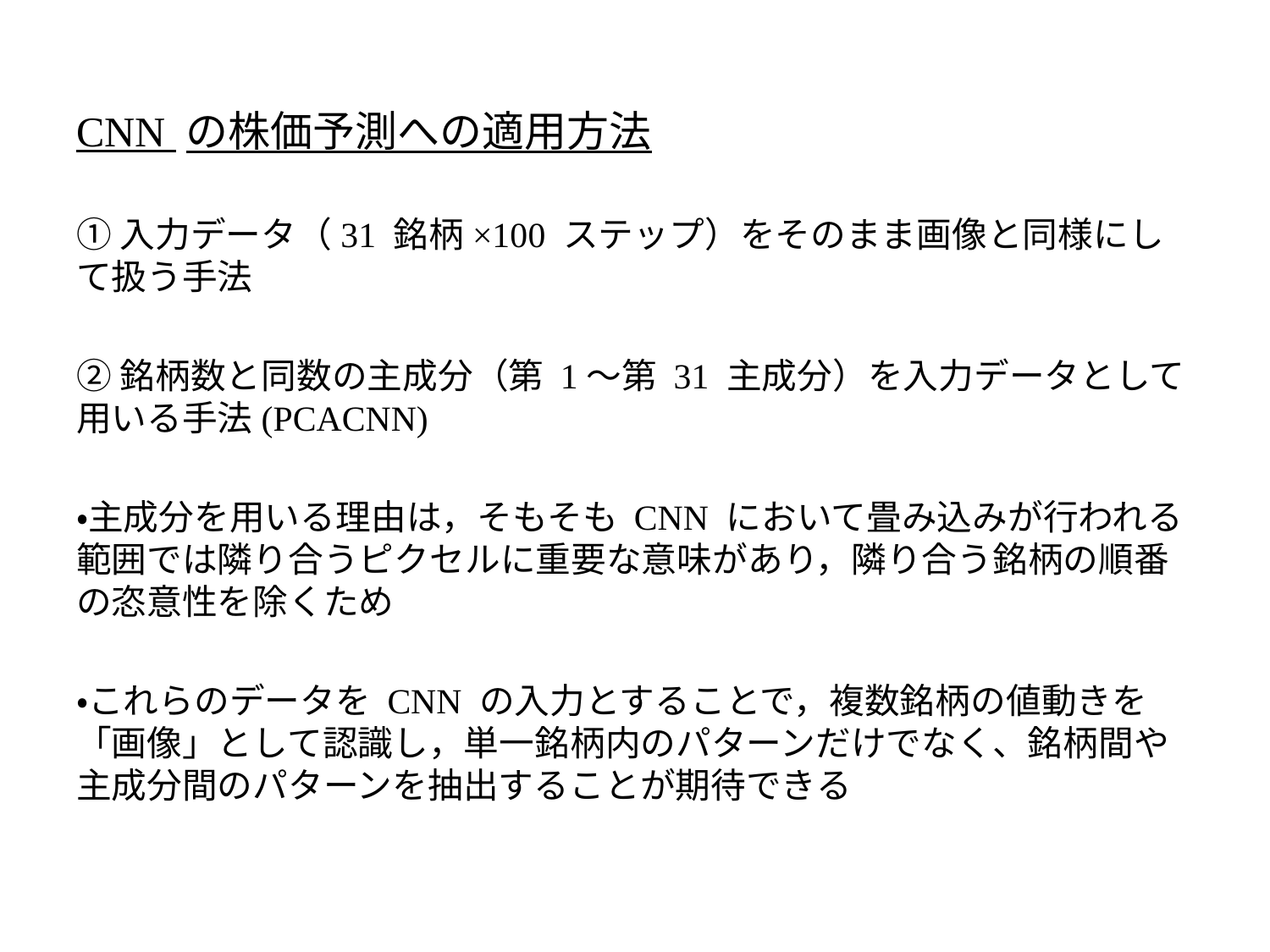

CNN の株価予測への適用方法

①入力データ（31 銘柄×100 ステップ）をそのまま画像と同様にして扱う手法

②銘柄数と同数の主成分（第 1〜第 31 主成分）を入力データとして用いる手法(PCACNN)

・主成分を用いる理由は，そもそも CNN において畳み込みが行われる範囲では隣り合うピクセルに重要な意味があり，隣り合う銘柄の順番の恣意性を除くため

・これらのデータを CNN の入力とすることで，複数銘柄の値動きを「画像」として認識し，単一銘柄内のパターンだけでなく、銘柄間や主成分間のパターンを抽出することが期待できる